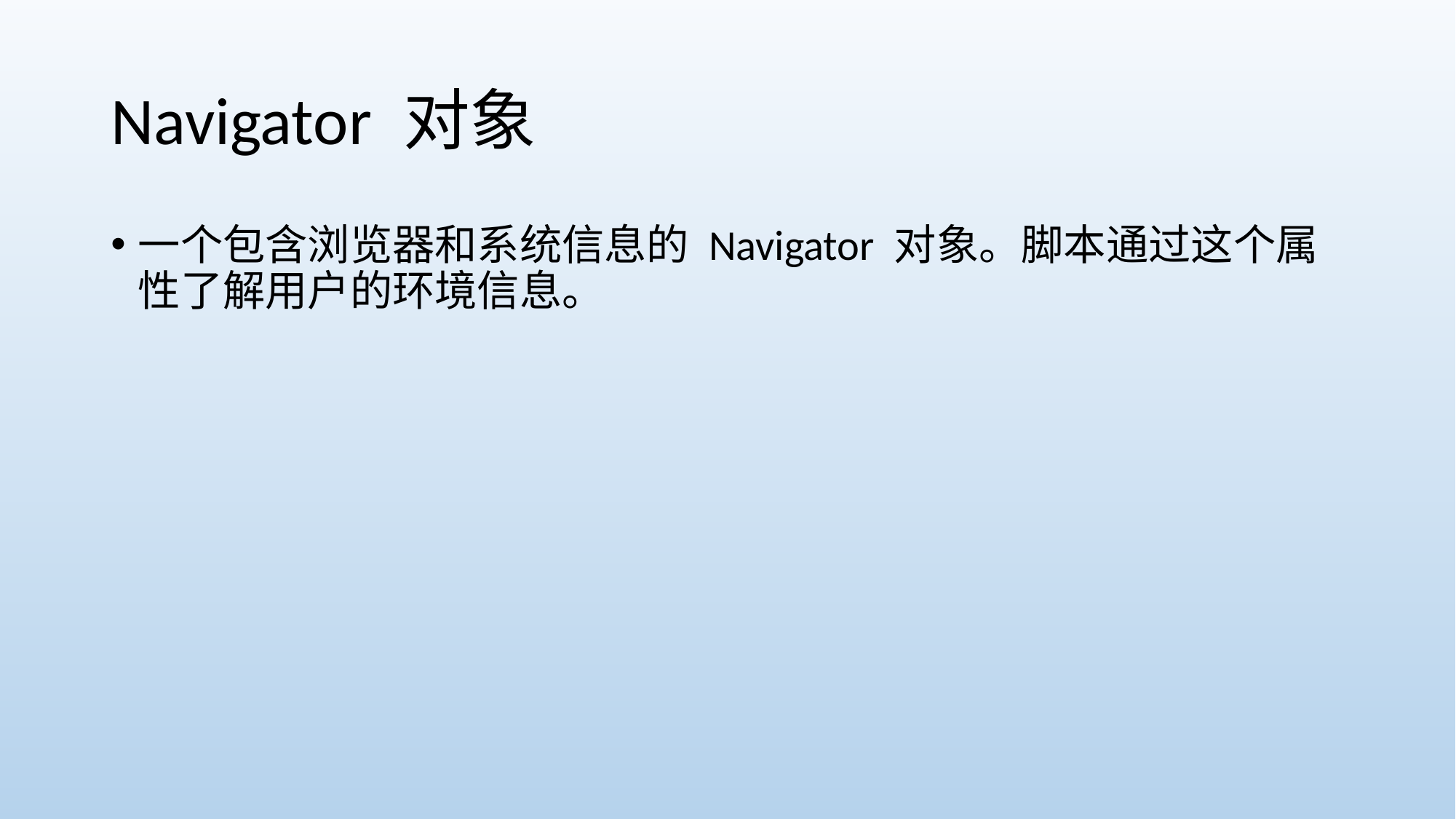

# Navigator 对象
一个包含浏览器和系统信息的 Navigator 对象。脚本通过这个属性了解用户的环境信息。